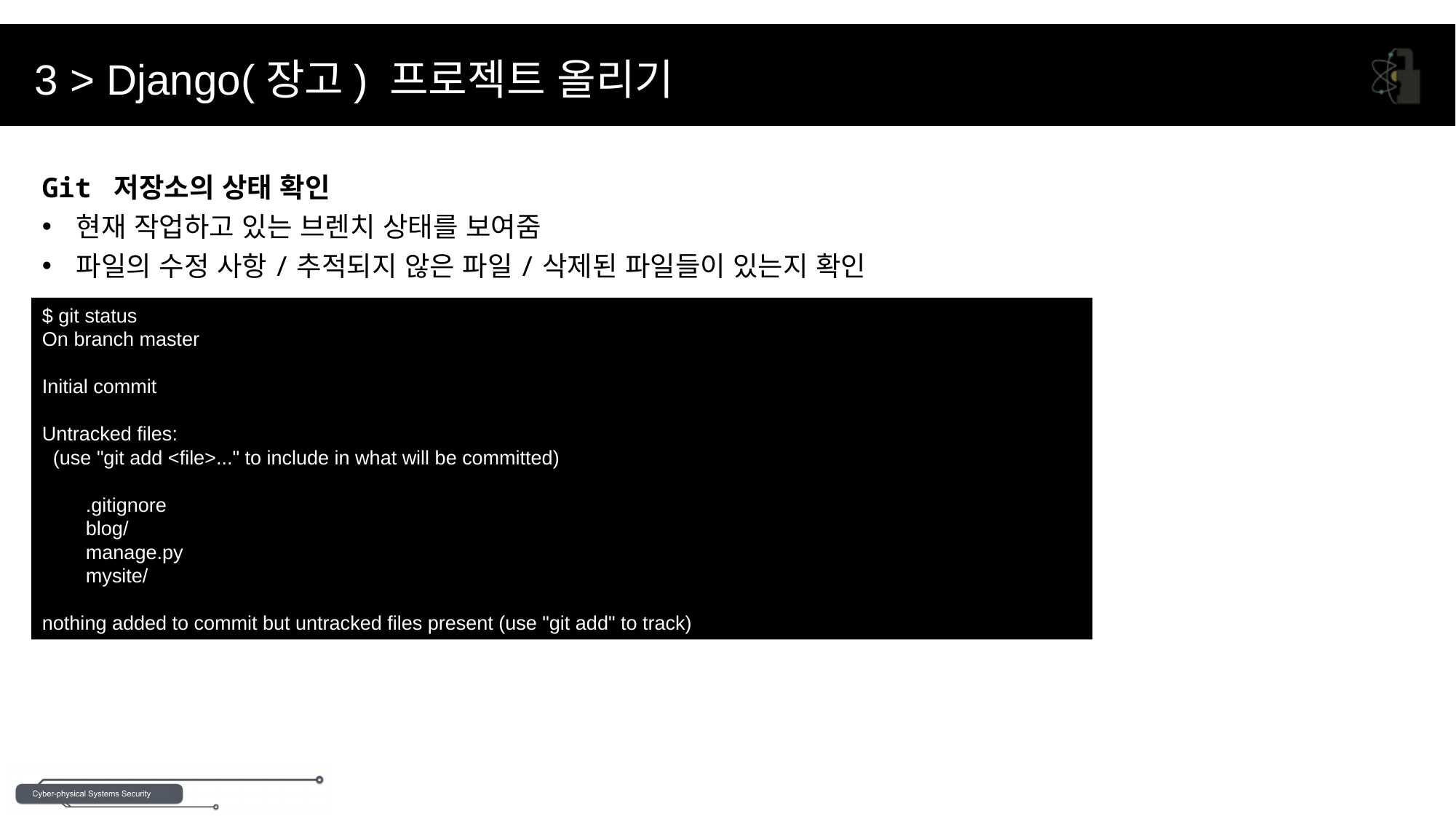

3 > Django(장고) 프로젝트 올리기
Git 저장소의 상태 확인
현재 작업하고 있는 브렌치 상태를 보여줌
파일의 수정 사항/추적되지 않은 파일/삭제된 파일들이 있는지 확인

$ git status
On branch master

Initial commit

Untracked files:
  (use "git add <file>..." to include in what will be committed)

        .gitignore
        blog/
        manage.py
        mysite/

nothing added to commit but untracked files present (use "git add" to track)